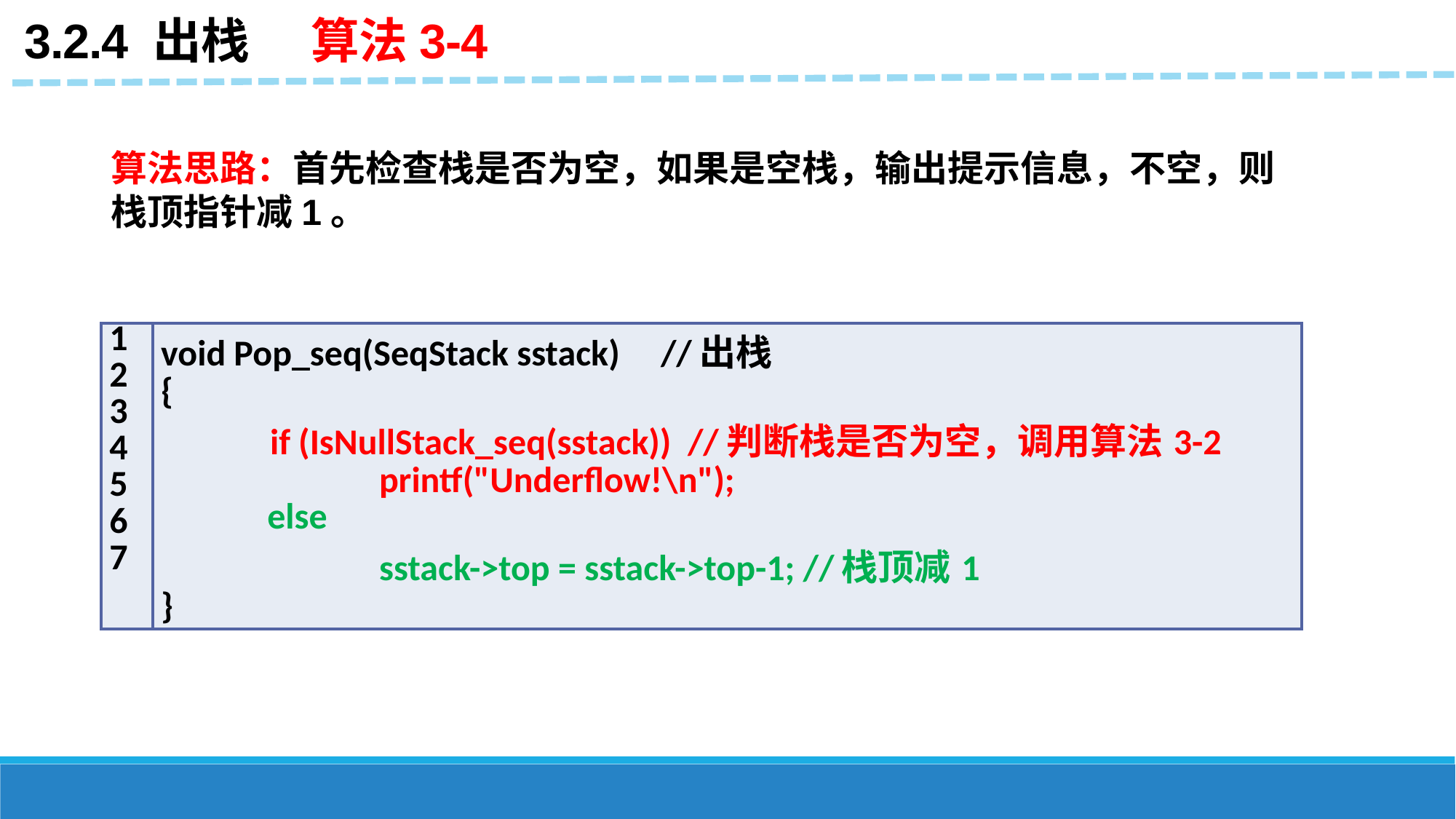

3.2.4 出栈      算法3-4
算法思路：首先检查栈是否为空，如果是空栈，输出提示信息，不空，则栈顶指针减1。
| 1 2 3 4 5 6 7 | void Pop\_seq(SeqStack sstack) //出栈 { if (IsNullStack\_seq(sstack)) //判断栈是否为空，调用算法3-2 printf("Underflow!\n"); else sstack->top = sstack->top-1; //栈顶减1 } |
| --- | --- |